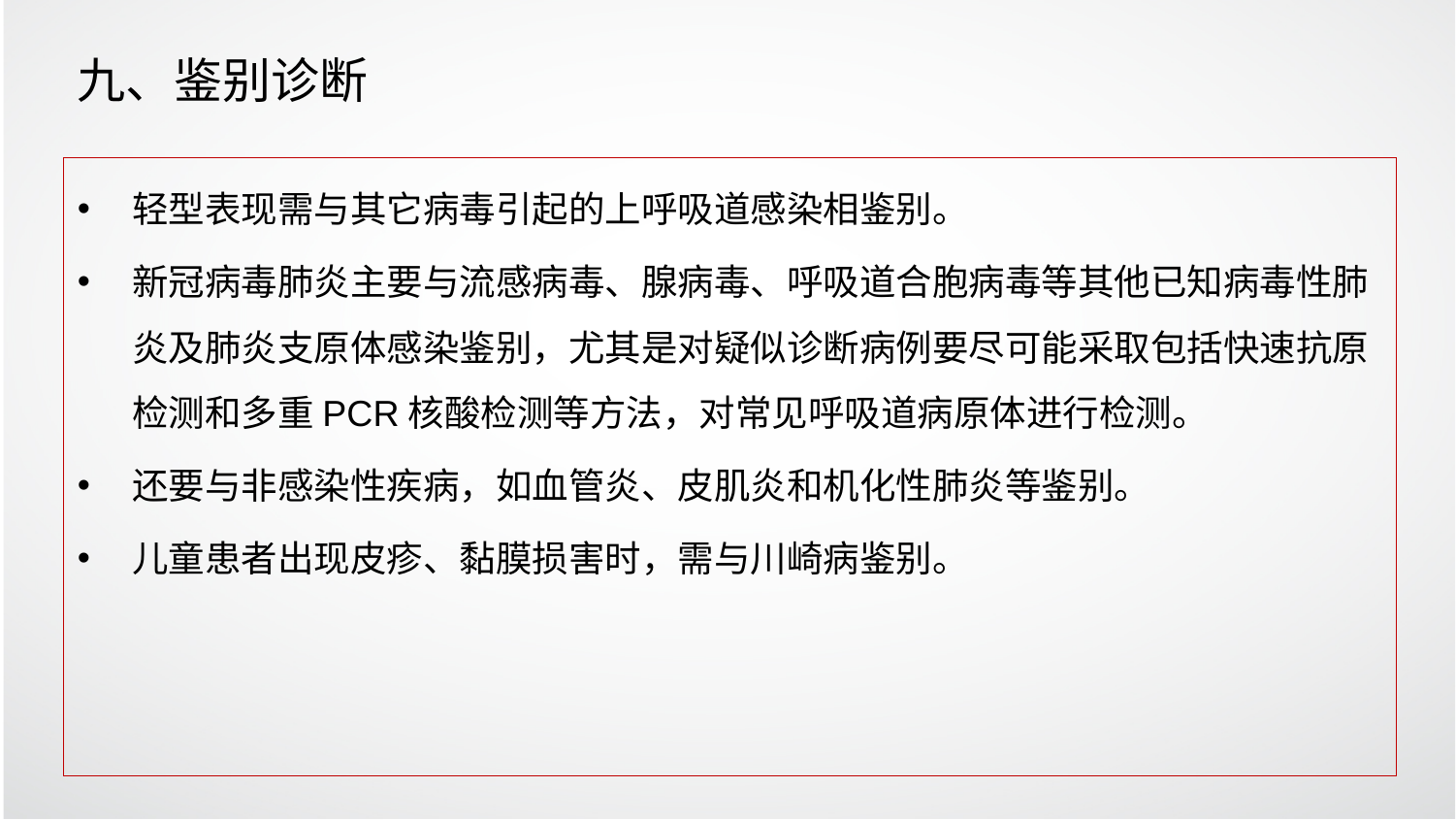

# 九、鉴别诊断
轻型表现需与其它病毒引起的上呼吸道感染相鉴别。
新冠病毒肺炎主要与流感病毒、腺病毒、呼吸道合胞病毒等其他已知病毒性肺炎及肺炎支原体感染鉴别，尤其是对疑似诊断病例要尽可能采取包括快速抗原检测和多重PCR核酸检测等方法，对常见呼吸道病原体进行检测。
还要与非感染性疾病，如血管炎、皮肌炎和机化性肺炎等鉴别。
儿童患者出现皮疹、黏膜损害时，需与川崎病鉴别。